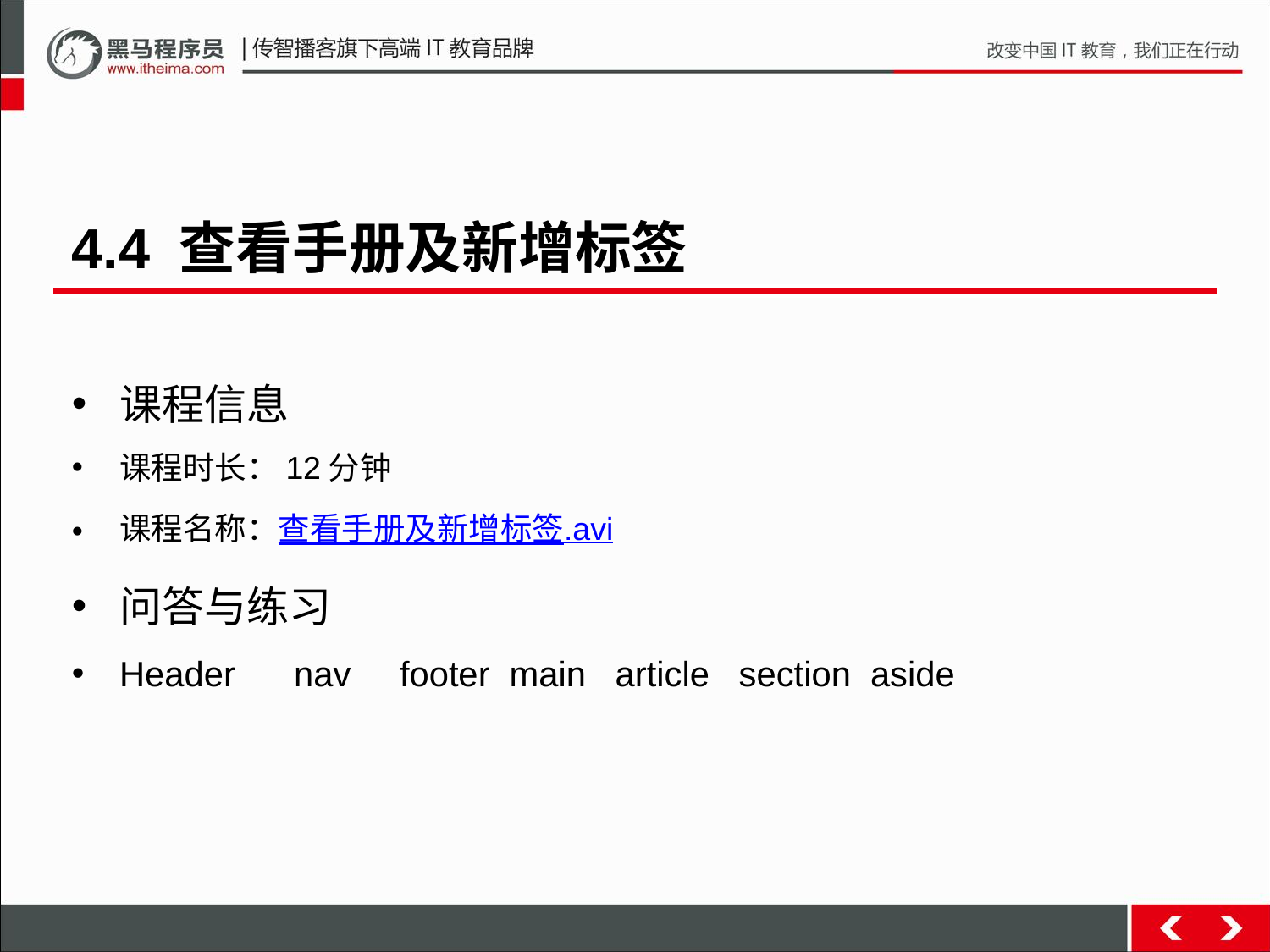

4.4 查看手册及新增标签
课程信息
课程时长：12分钟
课程名称：查看手册及新增标签.avi
问答与练习
Header      nav     footer  main   article   section  aside